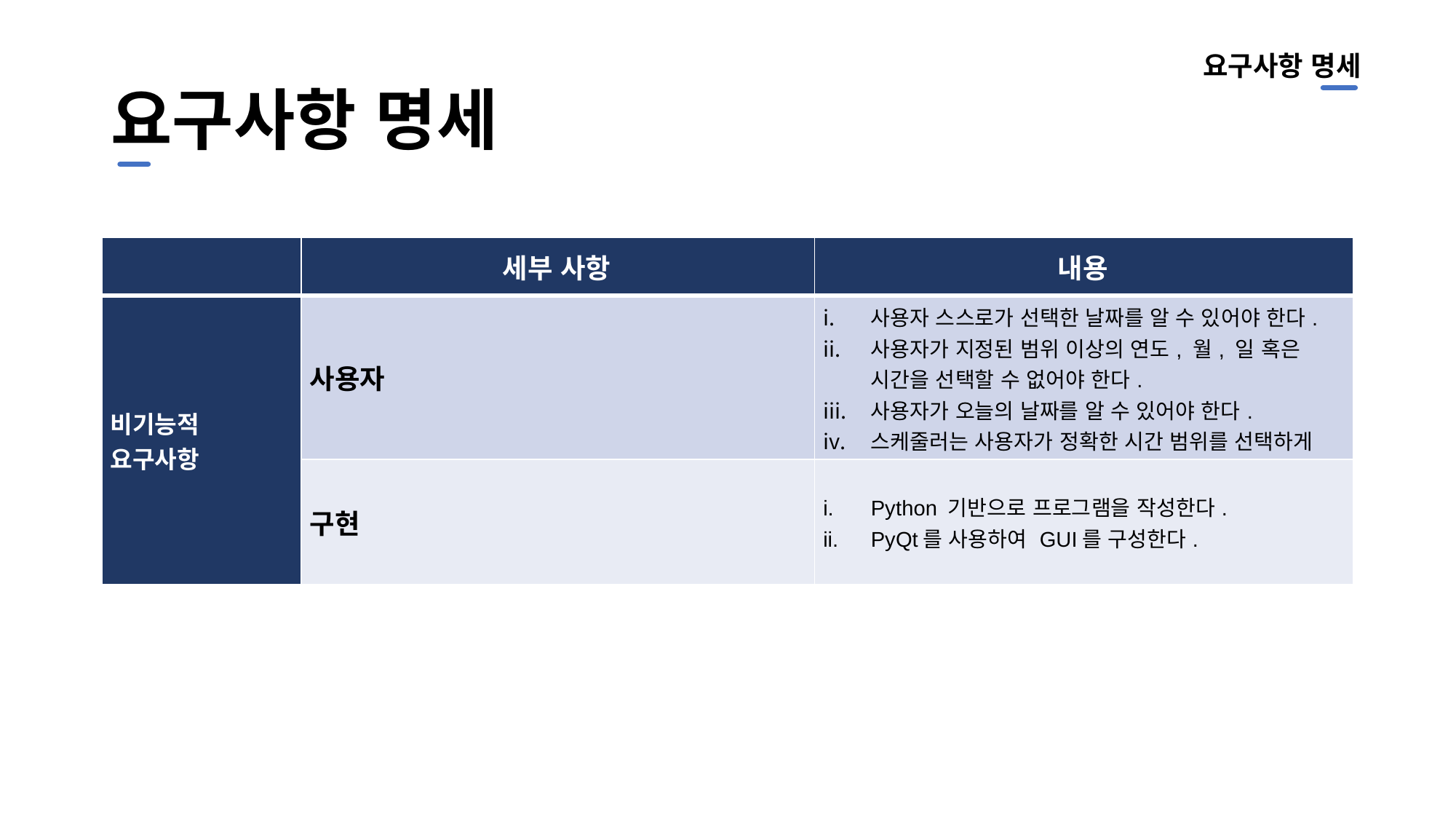

# 요구사항 명세
요구사항 명세
|  | 세부 사항 | 내용 |
| --- | --- | --- |
| 비기능적 요구사항 | 사용자 | 사용자 스스로가 선택한 날짜를 알 수 있어야 한다. 사용자가 지정된 범위 이상의 연도, 월, 일 혹은 시간을 선택할 수 없어야 한다. 사용자가 오늘의 날짜를 알 수 있어야 한다. 스케줄러는 사용자가 정확한 시간 범위를 선택하게 해야 한다. (ex. 13:00 ~ 12:24 를 입력하지 못한다.) |
|  | 구현 | Python 기반으로 프로그램을 작성한다. PyQt를 사용하여 GUI를 구성한다. |